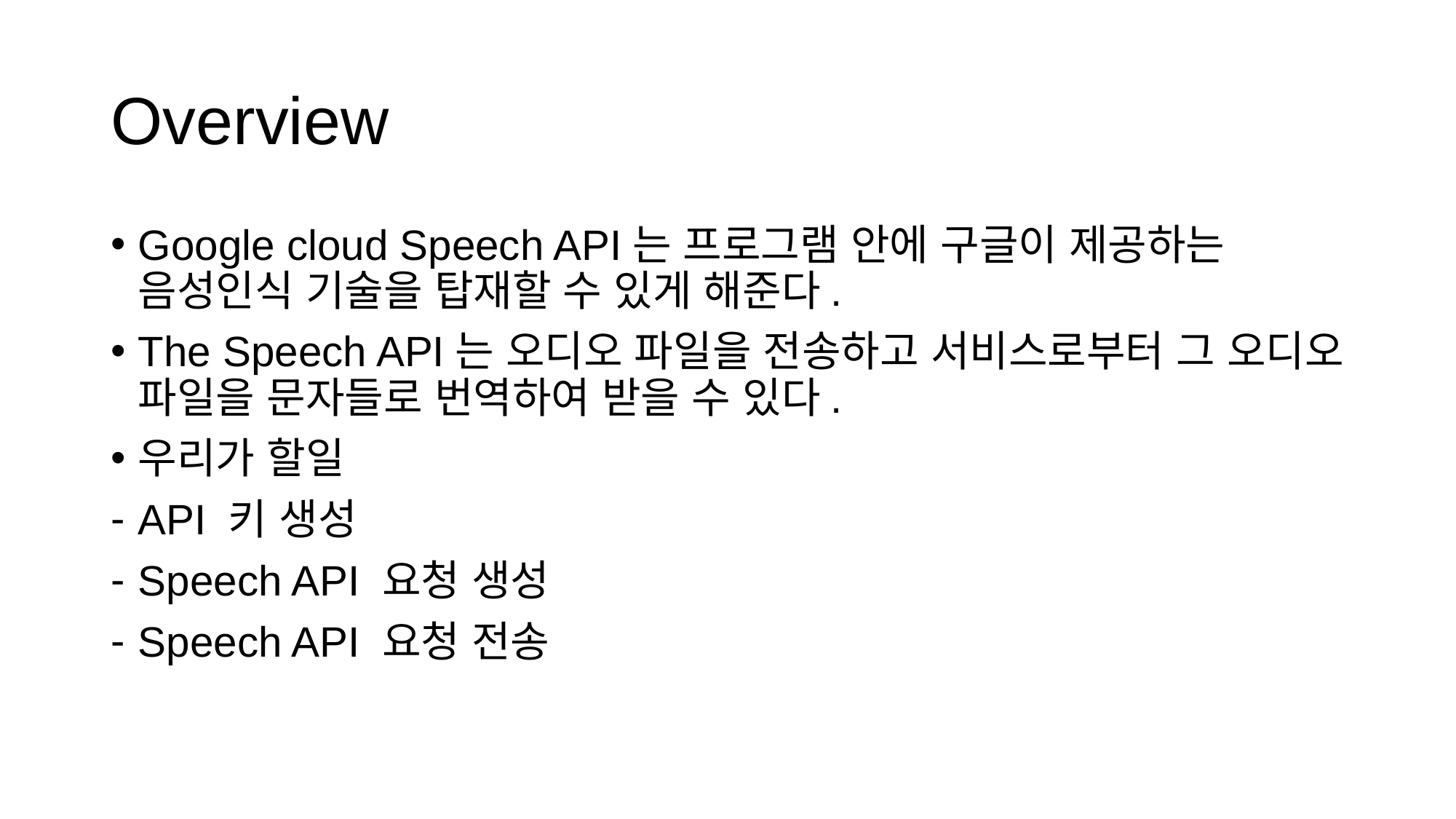

# Overview
Google cloud Speech API는 프로그램 안에 구글이 제공하는 음성인식 기술을 탑재할 수 있게 해준다.
The Speech API는 오디오 파일을 전송하고 서비스로부터 그 오디오 파일을 문자들로 번역하여 받을 수 있다.
우리가 할일
API 키 생성
Speech API 요청 생성
Speech API 요청 전송